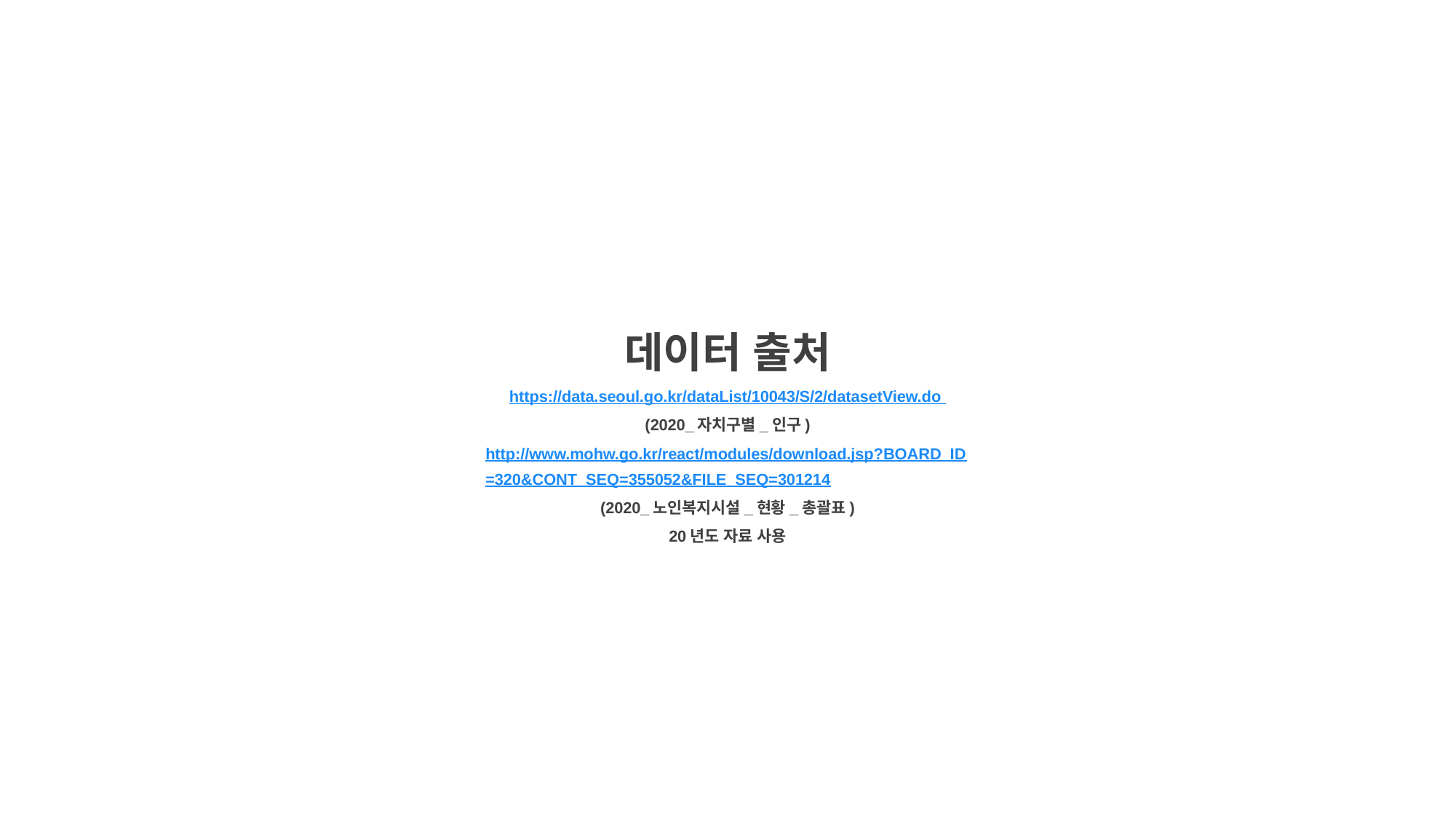

데이터 출처
https://data.seoul.go.kr/dataList/10043/S/2/datasetView.do
(2020_자치구별_인구)
http://www.mohw.go.kr/react/modules/download.jsp?BOARD_ID=320&CONT_SEQ=355052&FILE_SEQ=301214
(2020_노인복지시설_현황_총괄표)
20년도 자료 사용